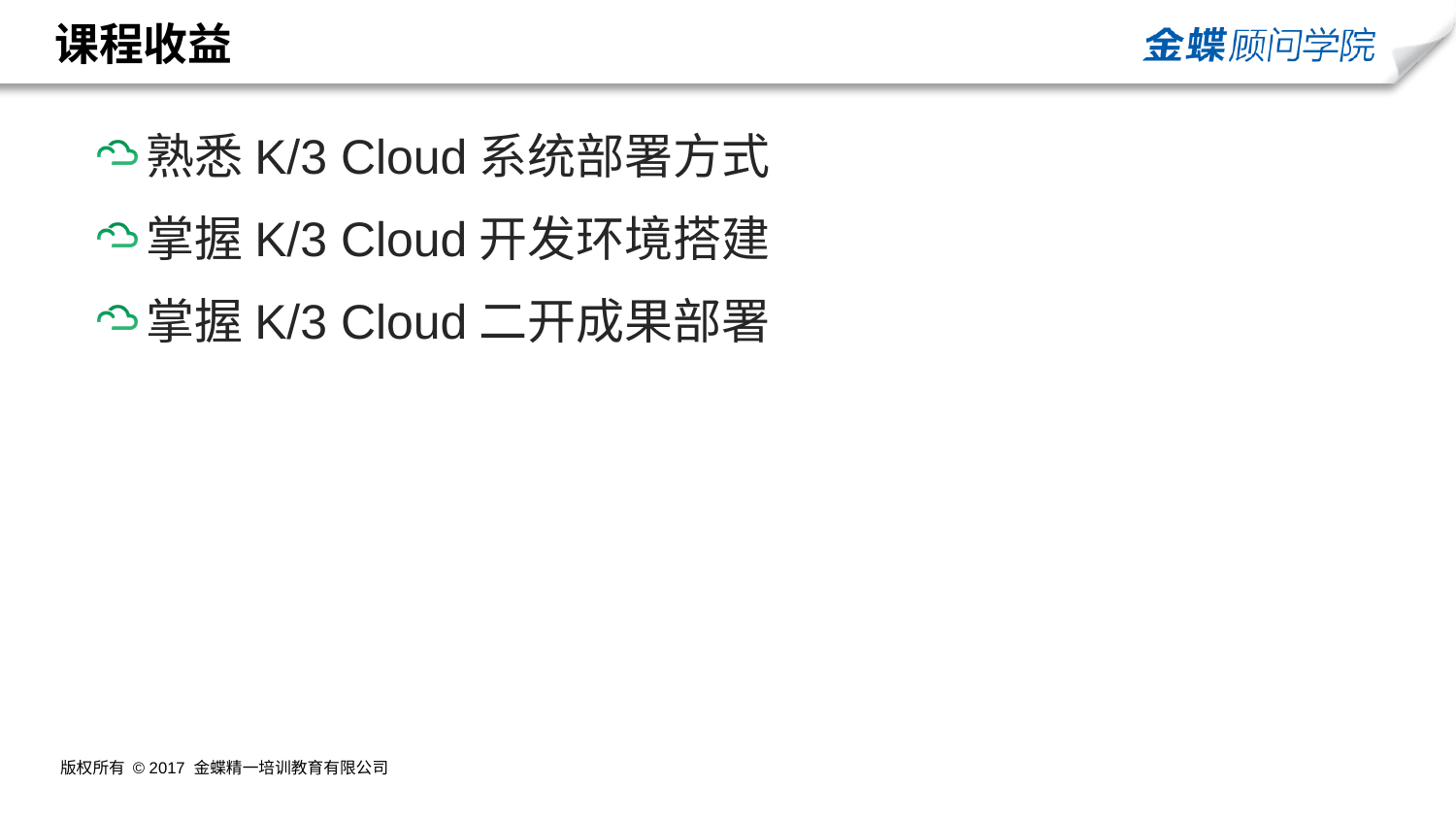

# 课程收益
熟悉K/3 Cloud系统部署方式
掌握K/3 Cloud开发环境搭建
掌握K/3 Cloud二开成果部署